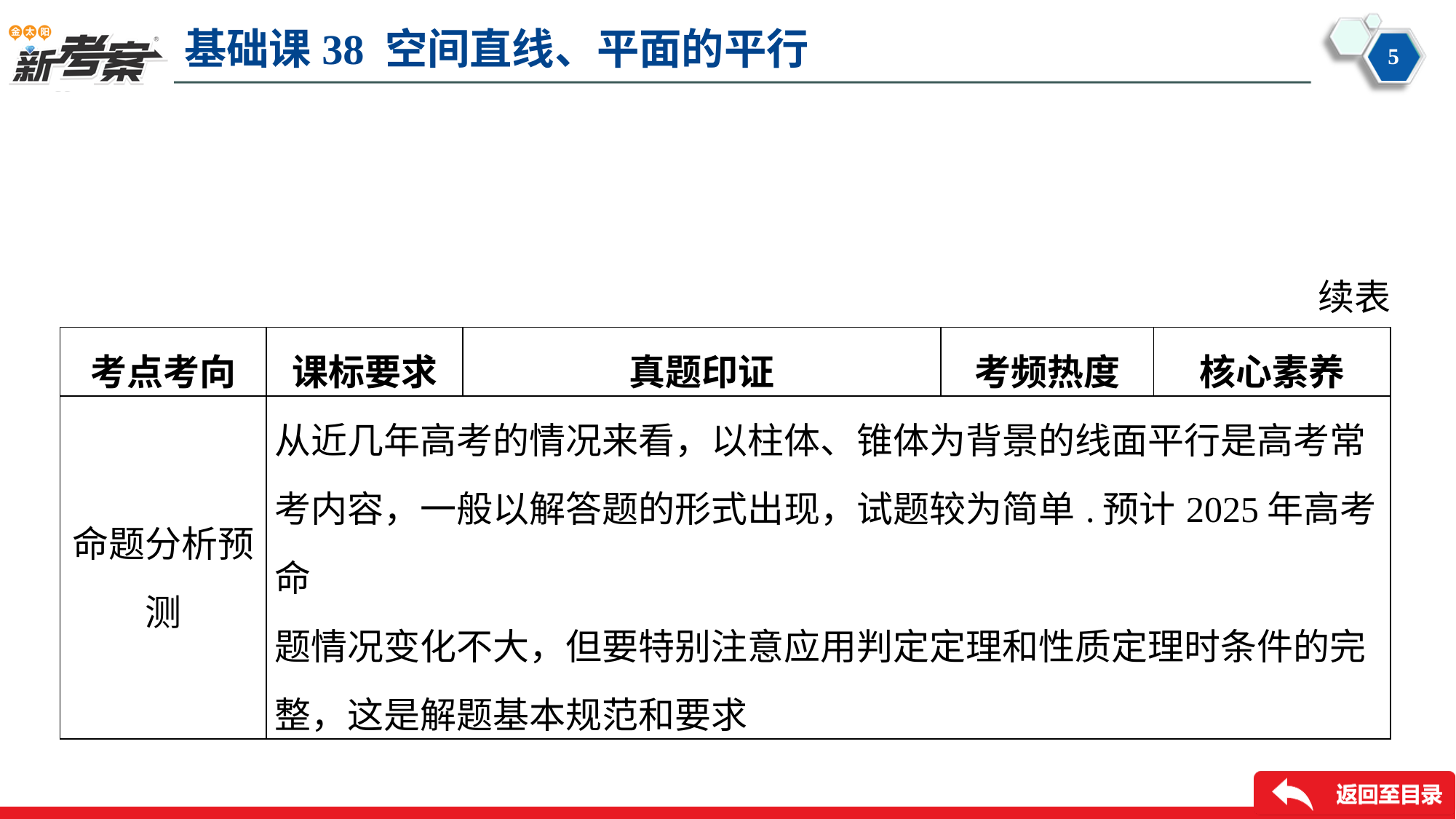

续表
| 考点考向 | 课标要求 | 真题印证 | 考频热度 | 核心素养 |
| --- | --- | --- | --- | --- |
| 命题分析预 测 | 从近几年高考的情况来看，以柱体、锥体为背景的线面平行是高考常 考内容，一般以解答题的形式出现，试题较为简单.预计2025年高考命 题情况变化不大，但要特别注意应用判定定理和性质定理时条件的完 整，这是解题基本规范和要求 |  |  |  |